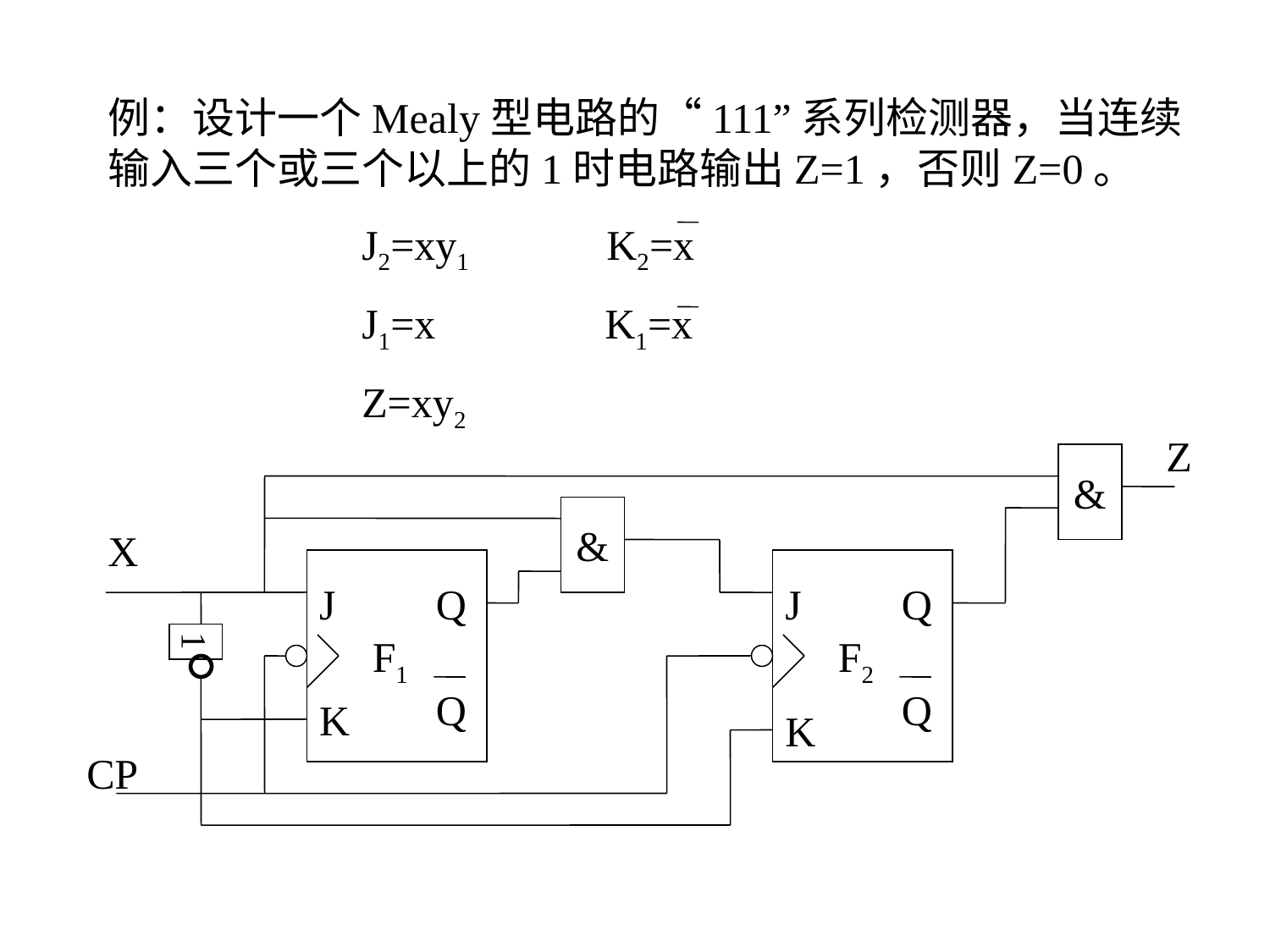

例：设计一个Mealy型电路的“111”系列检测器，当连续输入三个或三个以上的1时电路输出Z=1，否则Z=0。
J2=xy1             K2=x
J1=x                K1=x
Z=xy2

Z
&

&

X

J
Q

J
Q

1

F1
F2

Q

Q

K
K

CP